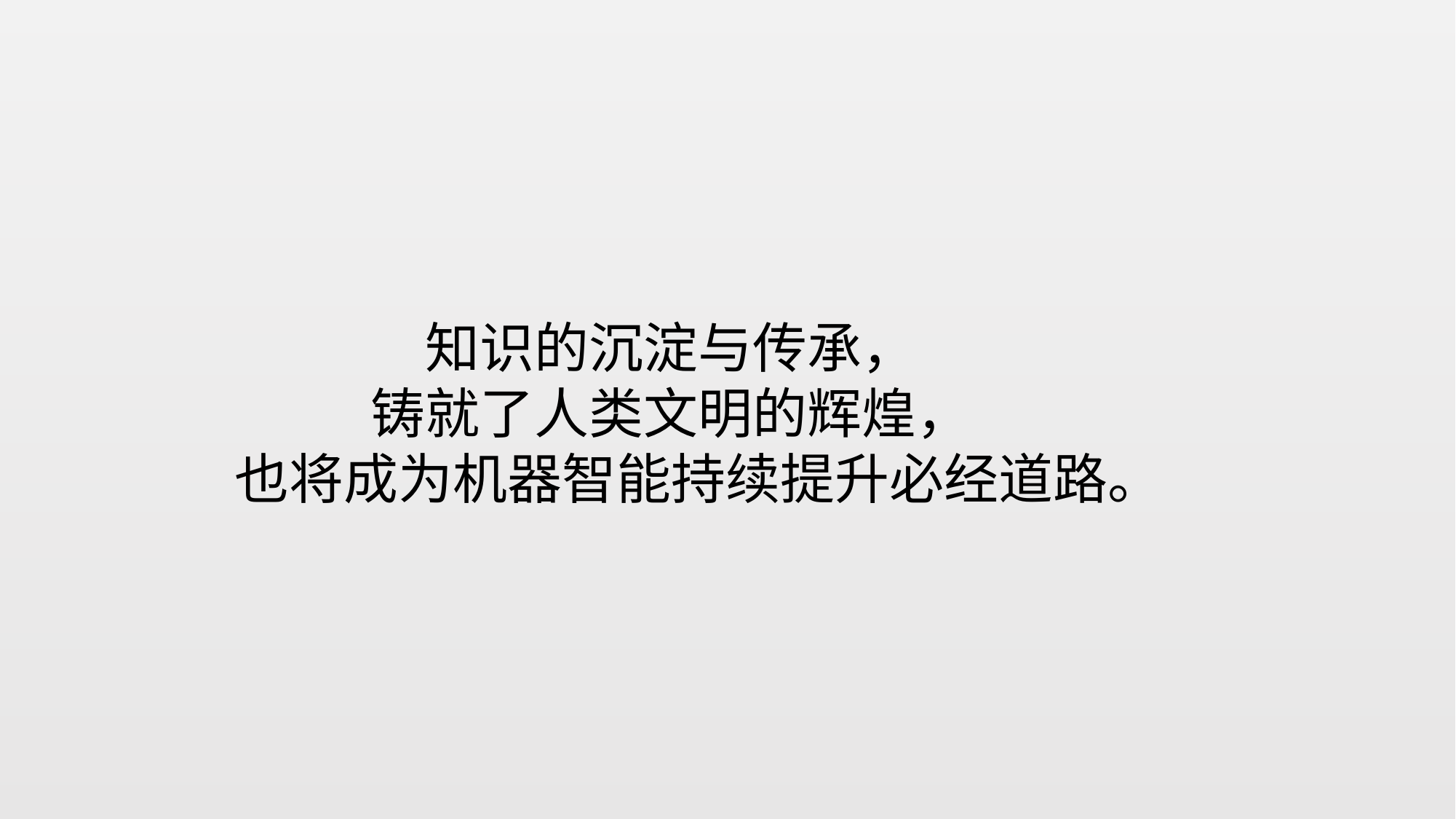

知识的沉淀与传承，
铸就了人类文明的辉煌，
也将成为机器智能持续提升必经道路。